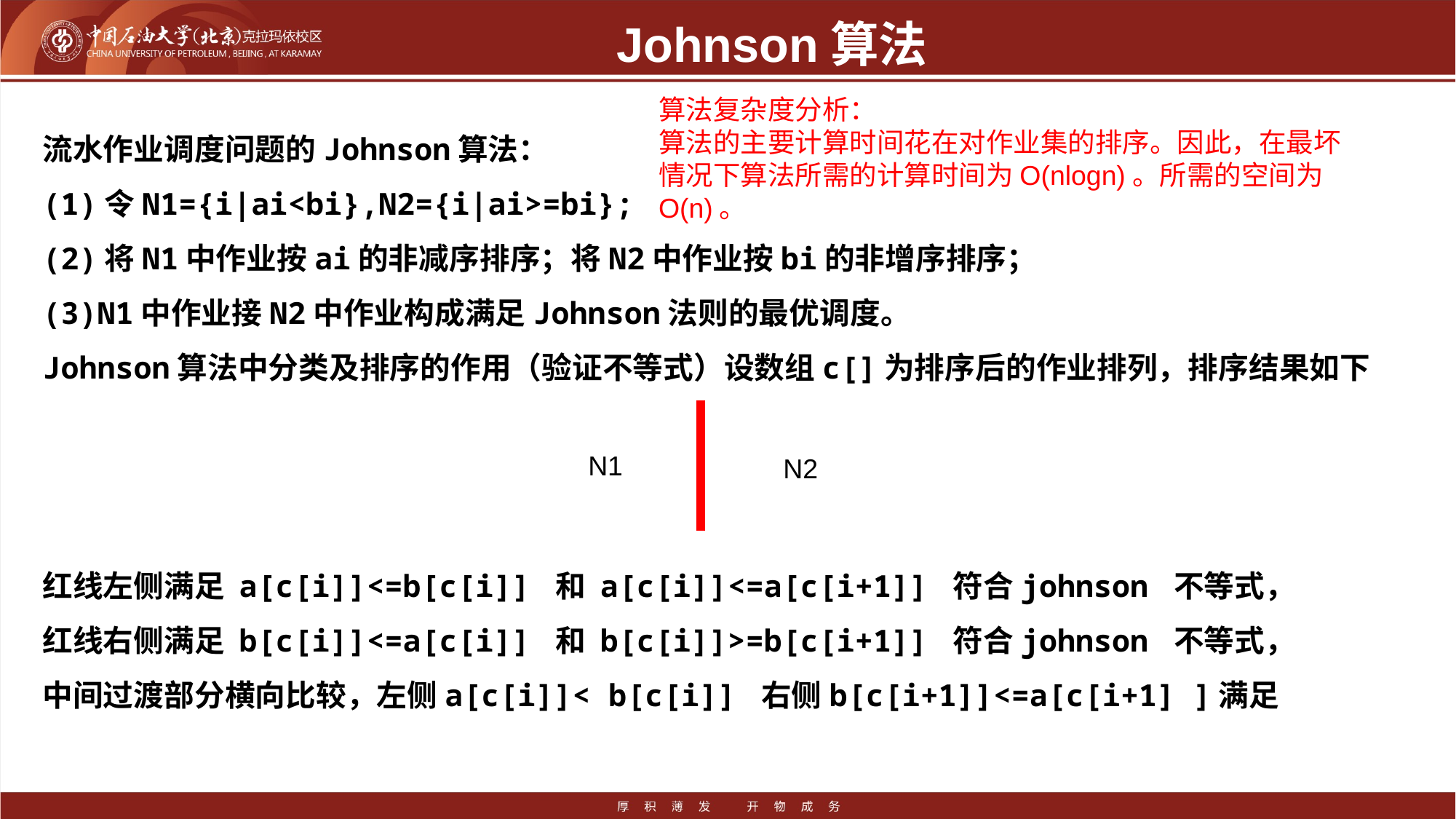

# Johnson算法
算法复杂度分析：
算法的主要计算时间花在对作业集的排序。因此，在最坏情况下算法所需的计算时间为O(nlogn)。所需的空间为O(n)。
流水作业调度问题的Johnson算法：
(1)令N1={i|ai<bi},N2={i|ai>=bi};
(2)将N1中作业按ai的非减序排序；将N2中作业按bi的非增序排序；
(3)N1中作业接N2中作业构成满足Johnson法则的最优调度。
Johnson算法中分类及排序的作用（验证不等式）设数组c[]为排序后的作业排列，排序结果如下

红线左侧满足 a[c[i]]<=b[c[i]] 和 a[c[i]]<=a[c[i+1]] 符合johnson 不等式，
红线右侧满足 b[c[i]]<=a[c[i]] 和 b[c[i]]>=b[c[i+1]] 符合johnson 不等式，
中间过渡部分横向比较，左侧a[c[i]]< b[c[i]] 右侧b[c[i+1]]<=a[c[i+1] ]满足
N1
N2